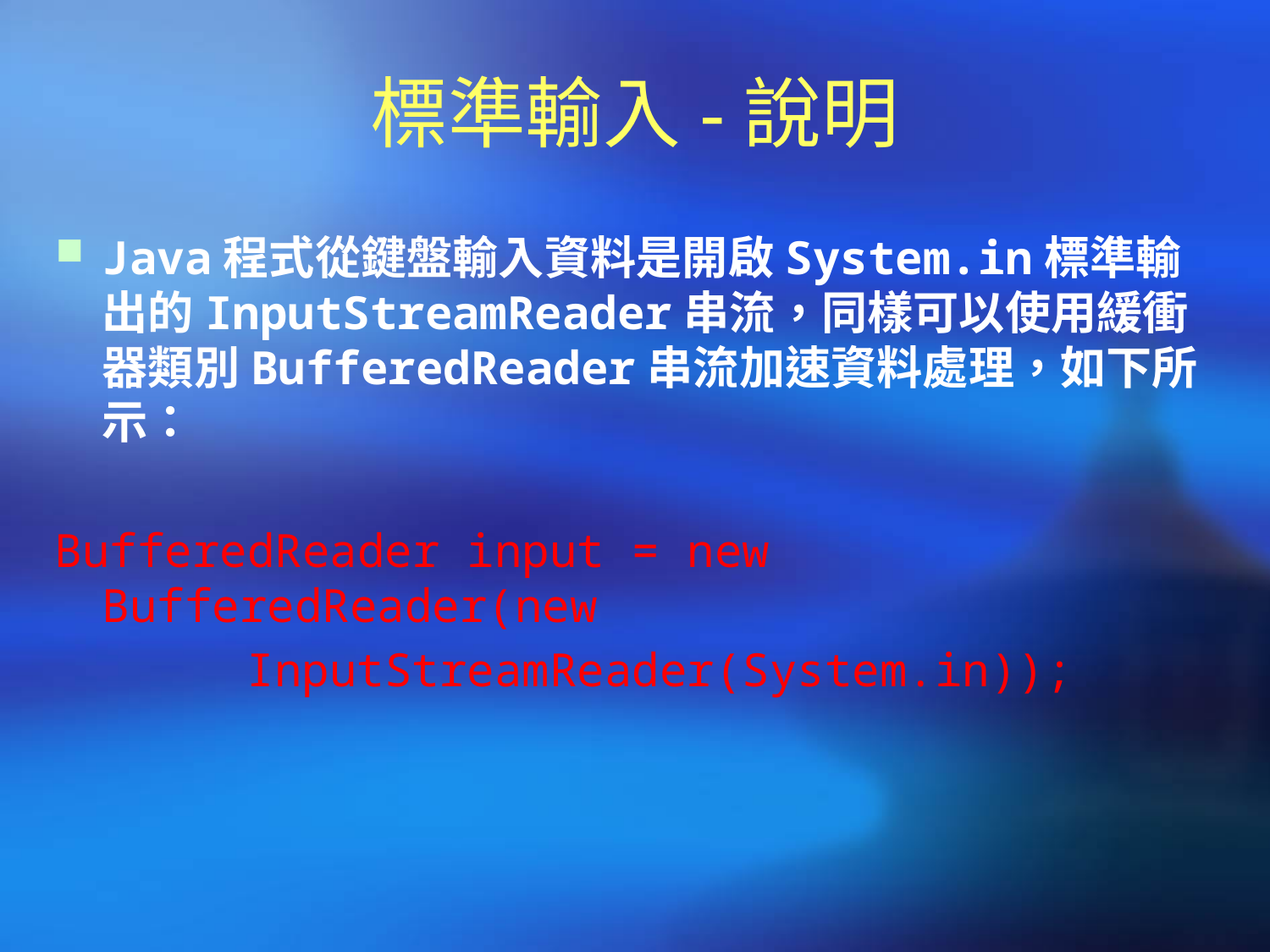

# 標準輸入-說明
Java程式從鍵盤輸入資料是開啟System.in標準輸出的InputStreamReader串流，同樣可以使用緩衝器類別BufferedReader串流加速資料處理，如下所示：

BufferedReader input = new BufferedReader(new
       InputStreamReader(System.in));